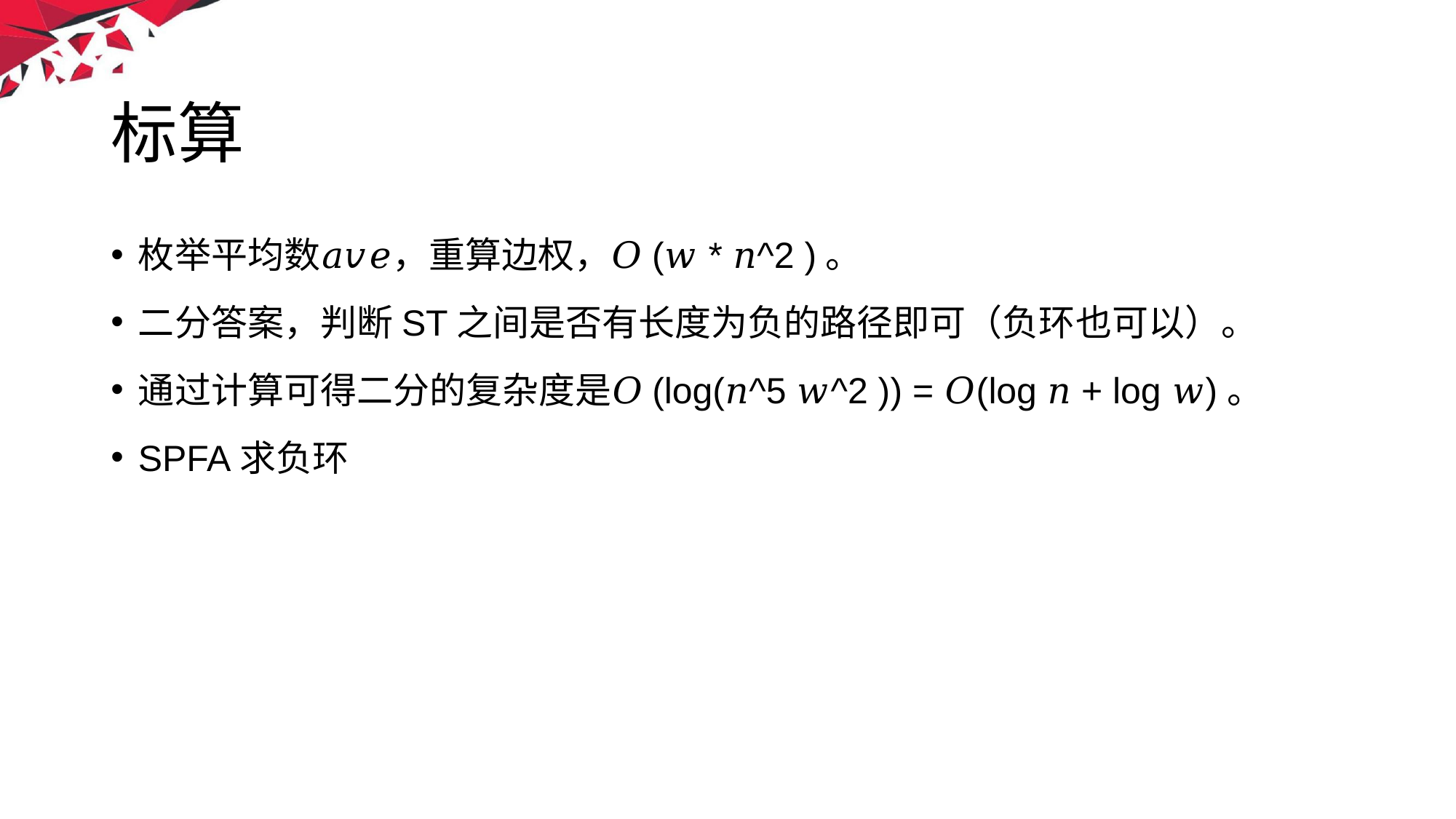

# 标算
枚举平均数𝑎𝑣𝑒，重算边权，𝑂(𝑤 * 𝑛^2 )。
二分答案，判断ST之间是否有长度为负的路径即可（负环也可以）。
通过计算可得二分的复杂度是𝑂(log(𝑛^5 𝑤^2 )) = 𝑂(log 𝑛 + log 𝑤)。
SPFA求负环